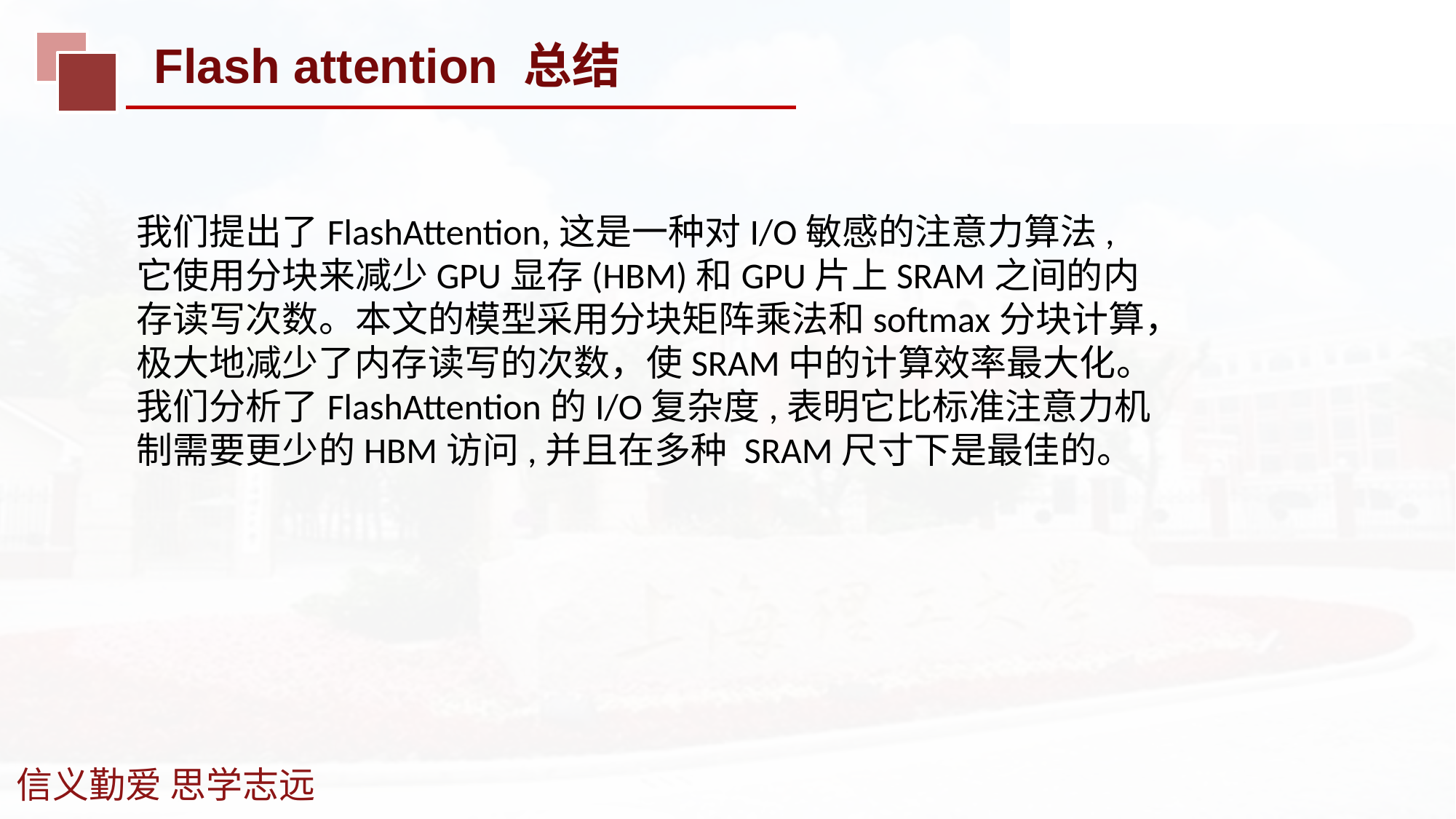

Flash attention 总结
我们提出了FlashAttention,这是一种对I/O敏感的注意力算法,它使用分块来减少GPU显存(HBM)和GPU片上SRAM之间的内存读写次数。本文的模型采用分块矩阵乘法和softmax分块计算，极大地减少了内存读写的次数，使SRAM中的计算效率最大化。我们分析了FlashAttention的I/O复杂度,表明它比标准注意力机制需要更少的HBM访问,并且在多种 SRAM尺寸下是最佳的。